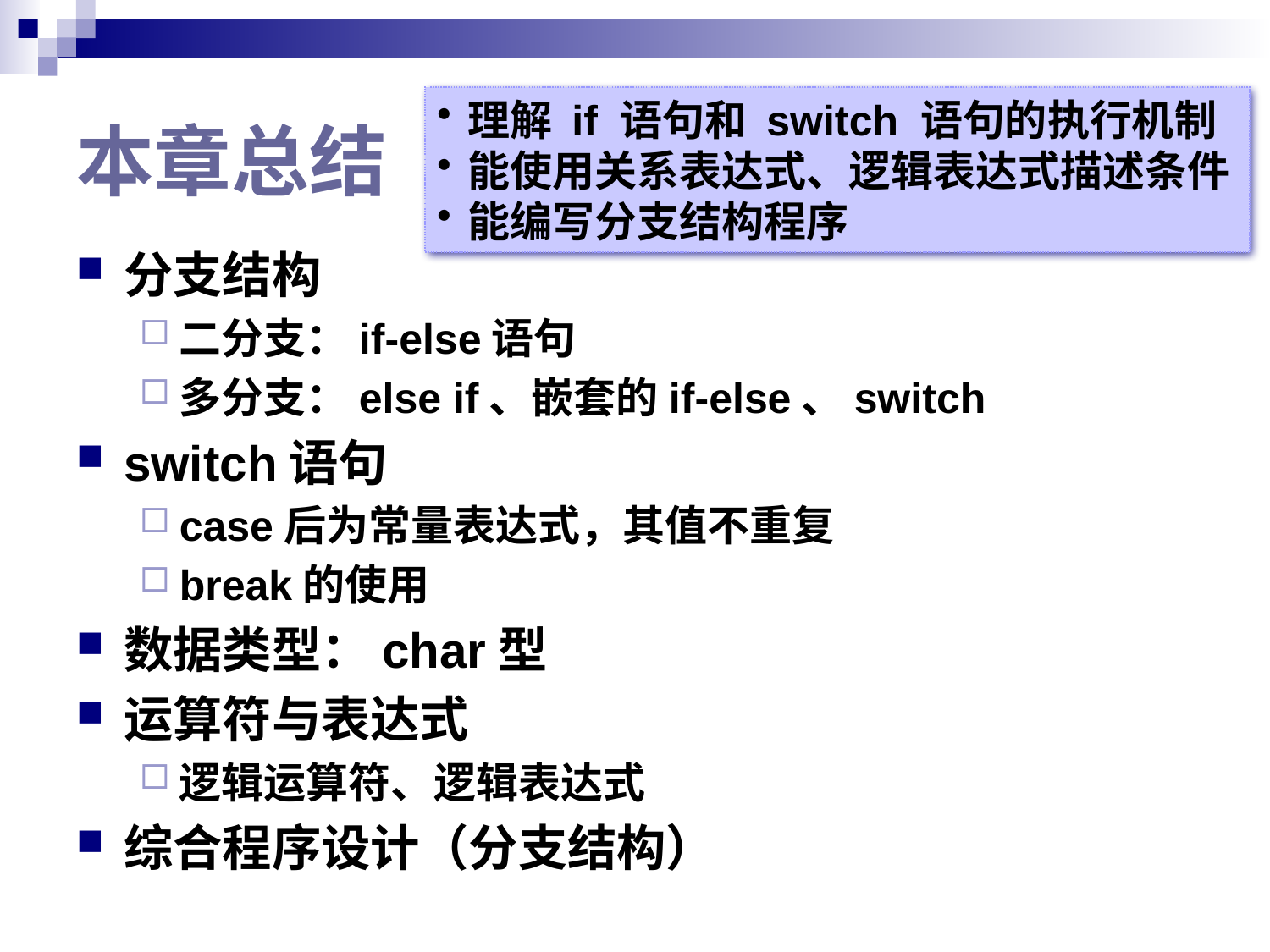

# 本章总结
理解 if 语句和 switch 语句的执行机制
能使用关系表达式、逻辑表达式描述条件
能编写分支结构程序
分支结构
二分支：if-else语句
多分支：else if、嵌套的if-else、switch
switch语句
case后为常量表达式，其值不重复
break的使用
数据类型：char型
运算符与表达式
逻辑运算符、逻辑表达式
综合程序设计（分支结构）